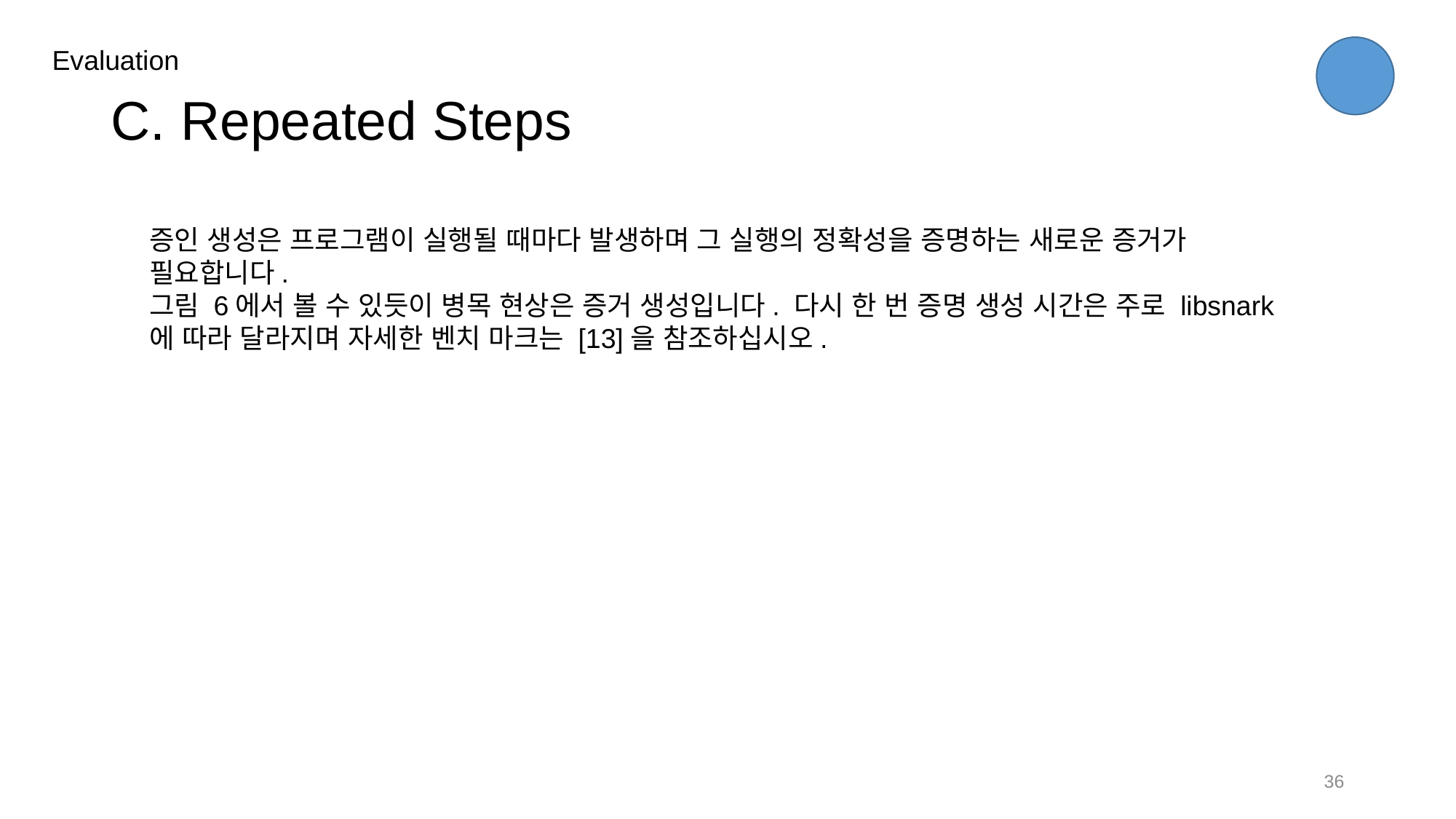

Evaluation

# C. Repeated Steps
증인 생성은 프로그램이 실행될 때마다 발생하며 그 실행의 정확성을 증명하는 새로운 증거가 필요합니다.
그림 6에서 볼 수 있듯이 병목 현상은 증거 생성입니다. 다시 한 번 증명 생성 시간은 주로 libsnark에 따라 달라지며 자세한 벤치 마크는 [13]을 참조하십시오.
36